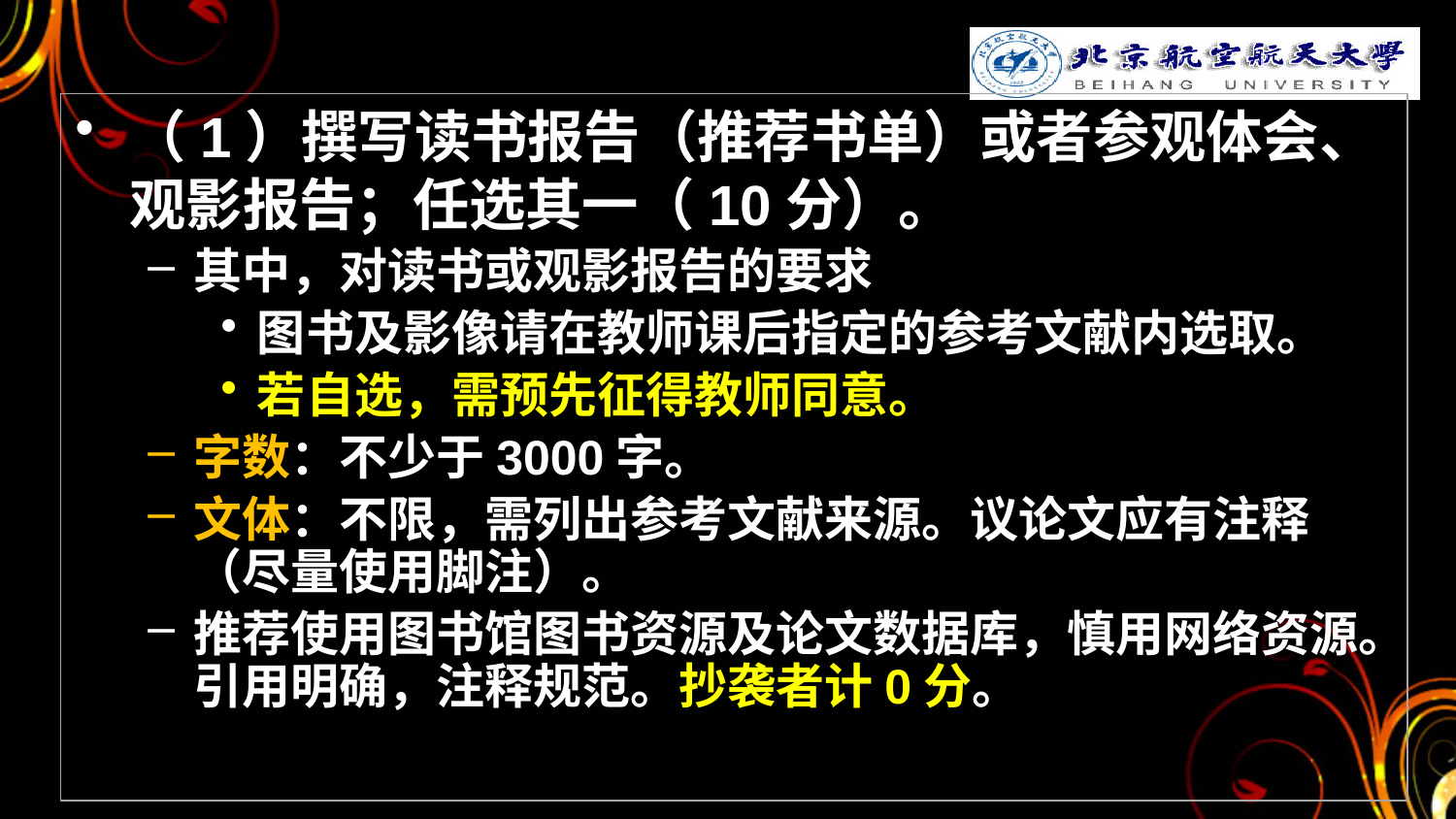

#
（1）撰写读书报告（推荐书单）或者参观体会、观影报告；任选其一（10分）。
其中，对读书或观影报告的要求
图书及影像请在教师课后指定的参考文献内选取。
若自选，需预先征得教师同意。
字数：不少于3000字。
文体：不限，需列出参考文献来源。议论文应有注释（尽量使用脚注）。
推荐使用图书馆图书资源及论文数据库，慎用网络资源。引用明确，注释规范。抄袭者计0分。